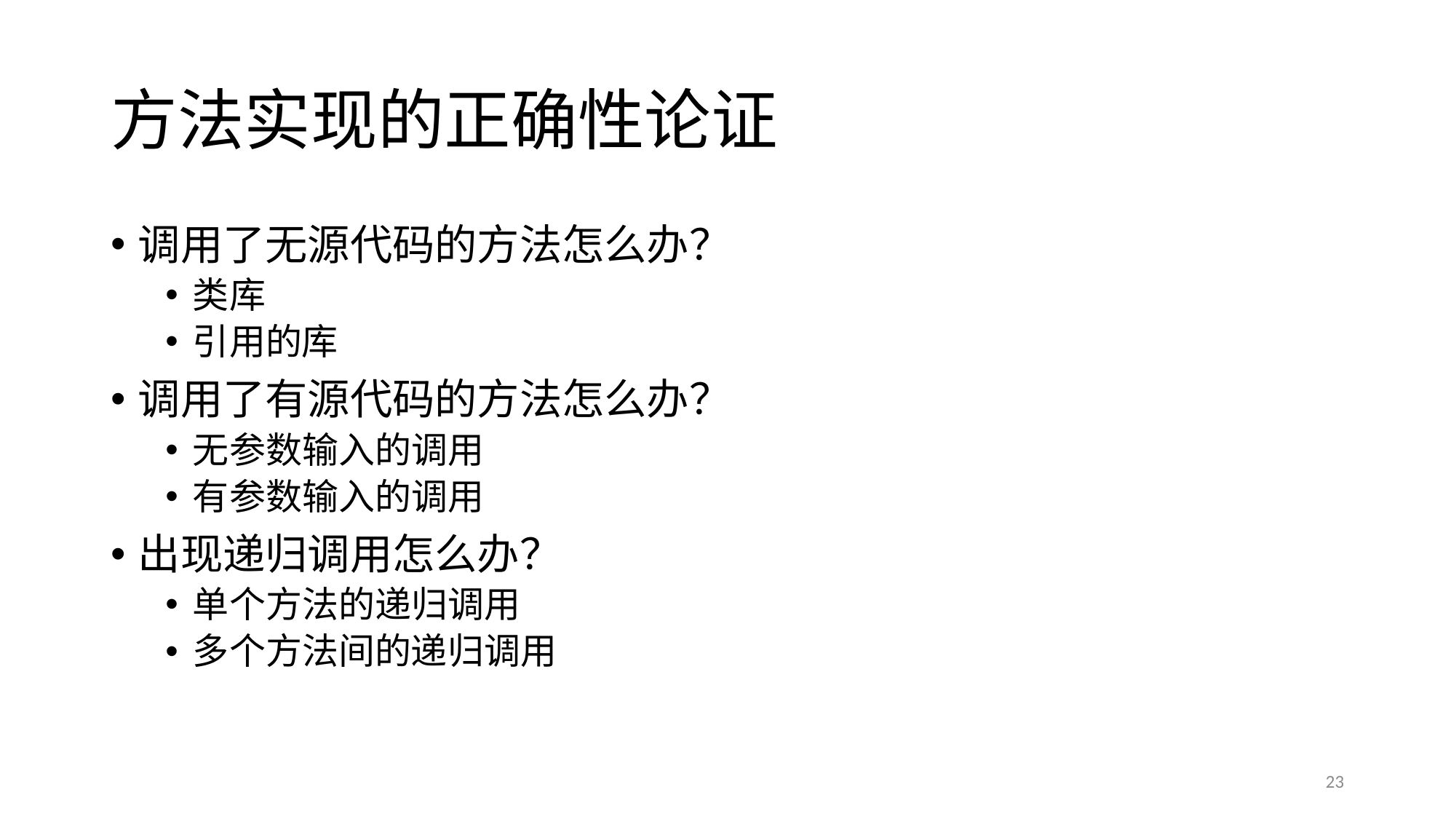

# 方法实现的正确性论证
调用了无源代码的方法怎么办？
类库
引用的库
调用了有源代码的方法怎么办？
无参数输入的调用
有参数输入的调用
出现递归调用怎么办？
单个方法的递归调用
多个方法间的递归调用
23